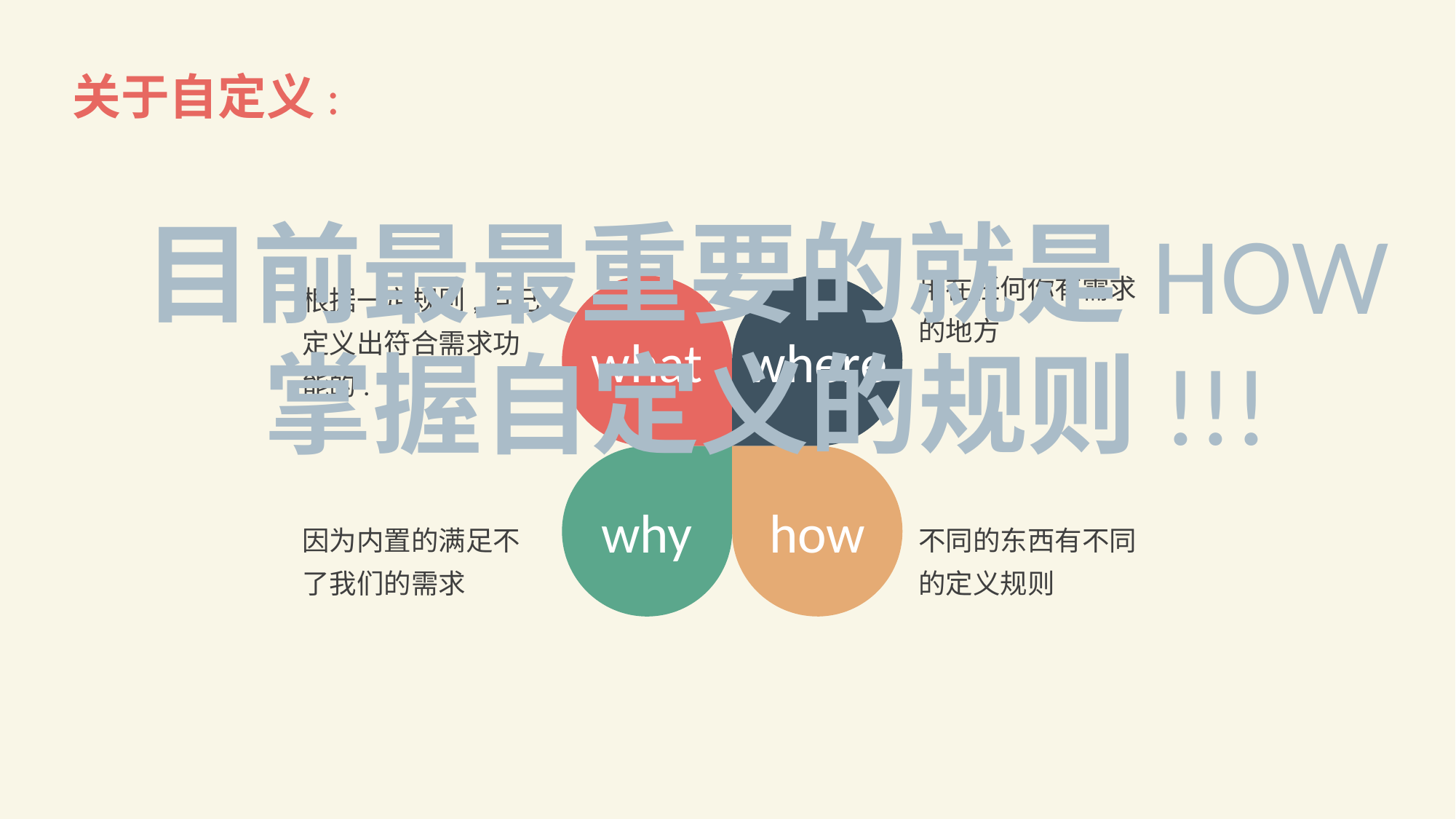

# 关于自定义:
用在任何你有需求的地方
目前最最重要的就是HOW
掌握自定义的规则!!!
根据一定规则,自己定义出符合需求功能的.
what
where
why
how
因为内置的满足不了我们的需求
不同的东西有不同的定义规则